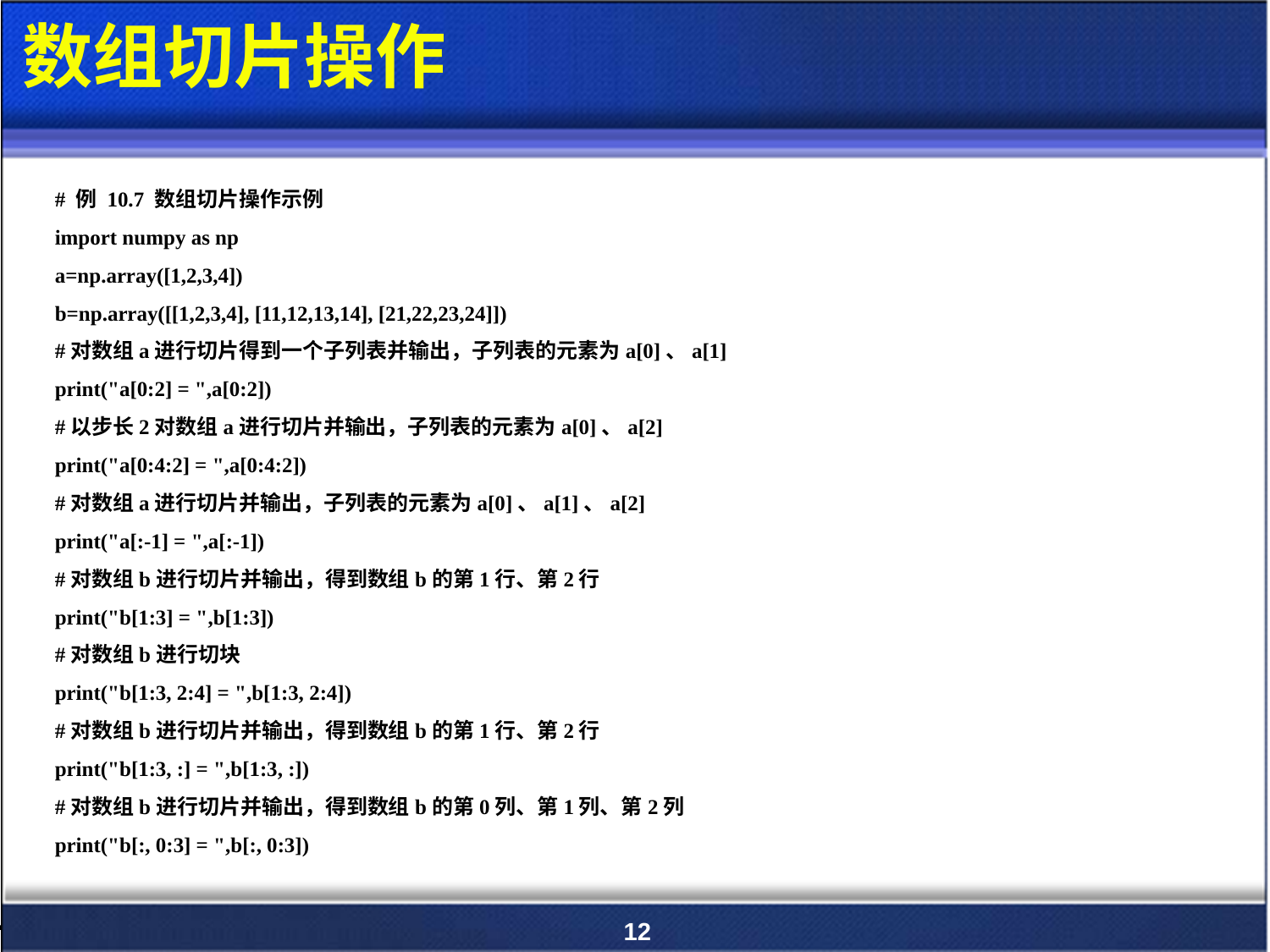

# 数组切片操作
# 例 10.7 数组切片操作示例
import numpy as np
a=np.array([1,2,3,4])
b=np.array([[1,2,3,4], [11,12,13,14], [21,22,23,24]])
#对数组a进行切片得到一个子列表并输出，子列表的元素为a[0]、a[1]
print("a[0:2] = ",a[0:2])
#以步长2对数组a进行切片并输出，子列表的元素为a[0]、a[2]
print("a[0:4:2] = ",a[0:4:2])
#对数组a进行切片并输出，子列表的元素为a[0]、a[1]、a[2]
print("a[:-1] = ",a[:-1])
#对数组b进行切片并输出，得到数组b的第1行、第2行
print("b[1:3] = ",b[1:3])
#对数组b进行切块
print("b[1:3, 2:4] = ",b[1:3, 2:4])
#对数组b进行切片并输出，得到数组b的第1行、第2行
print("b[1:3, :] = ",b[1:3, :])
#对数组b进行切片并输出，得到数组b的第0列、第1列、第2列
print("b[:, 0:3] = ",b[:, 0:3])
12